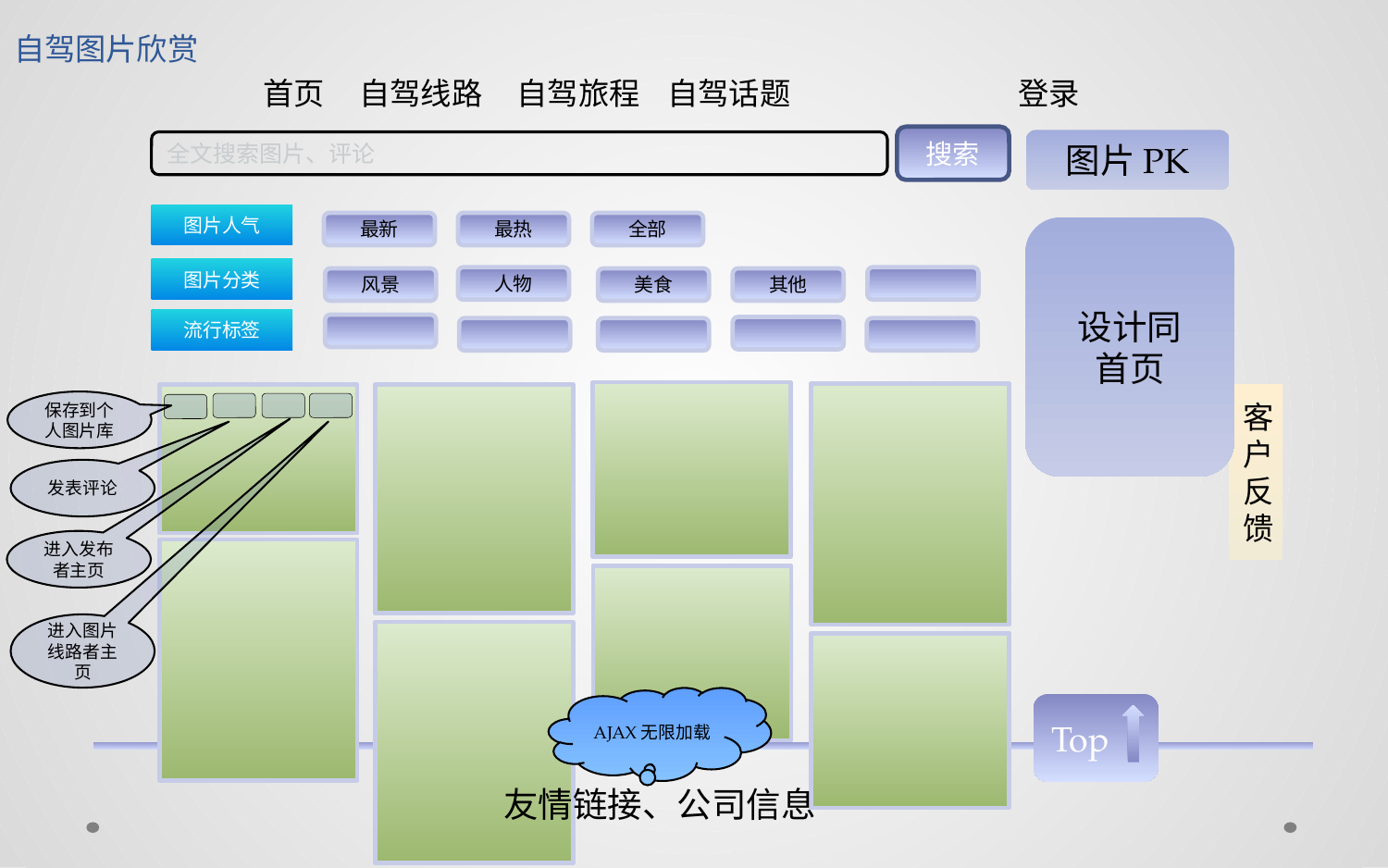

# 自驾图片欣赏
首页     自驾线路     自驾旅程    自驾话题                                 登录
搜索
图片PK
全文搜索图片、评论
图片人气
最新
最热
全部
设计同
首页
图片分类
人物

风景
美食
其他
流行标签

客户反馈
保存到个人图片库

发表评论
进入发布者主页

进入图片线路者主页

AJAX无限加载
Top

友情链接、公司信息